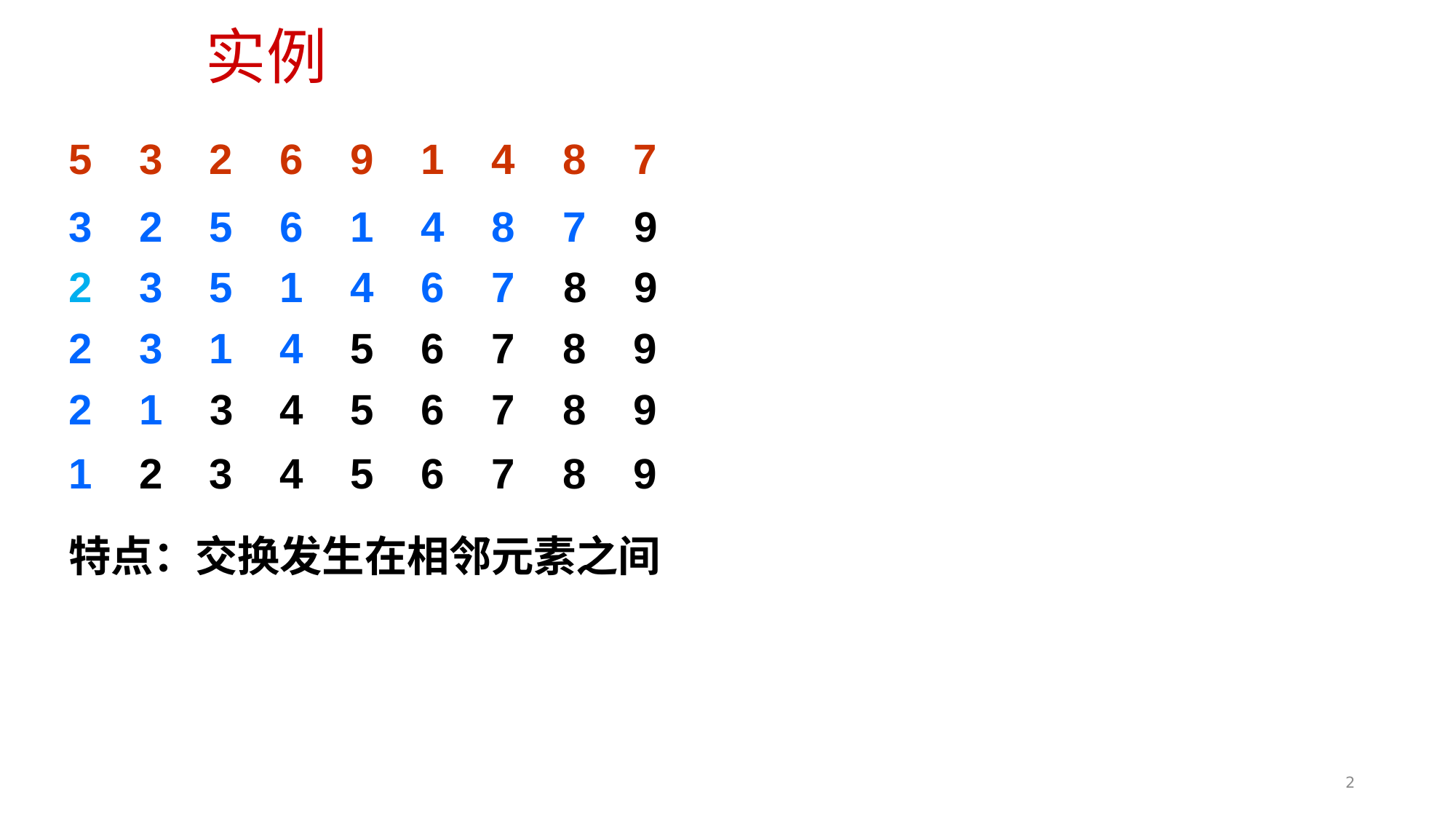

实例
| 5 | 3 | 2 | 6 | 9 | 1 | 4 | 8 | 7 |
| --- | --- | --- | --- | --- | --- | --- | --- | --- |
| 3 | 2 | 5 | 6 | 1 | 4 | 8 | 7 | 9 |
| 2 | 3 | 5 | 1 | 4 | 6 | 7 | 8 | 9 |
| 2 | 3 | 1 | 4 | 5 | 6 | 7 | 8 | 9 |
| 2 | 1 | 3 | 4 | 5 | 6 | 7 | 8 | 9 |
| 1 | 2 | 3 | 4 | 5 | 6 | 7 | 8 | 9 |
特点：交换发生在相邻元素之间
2